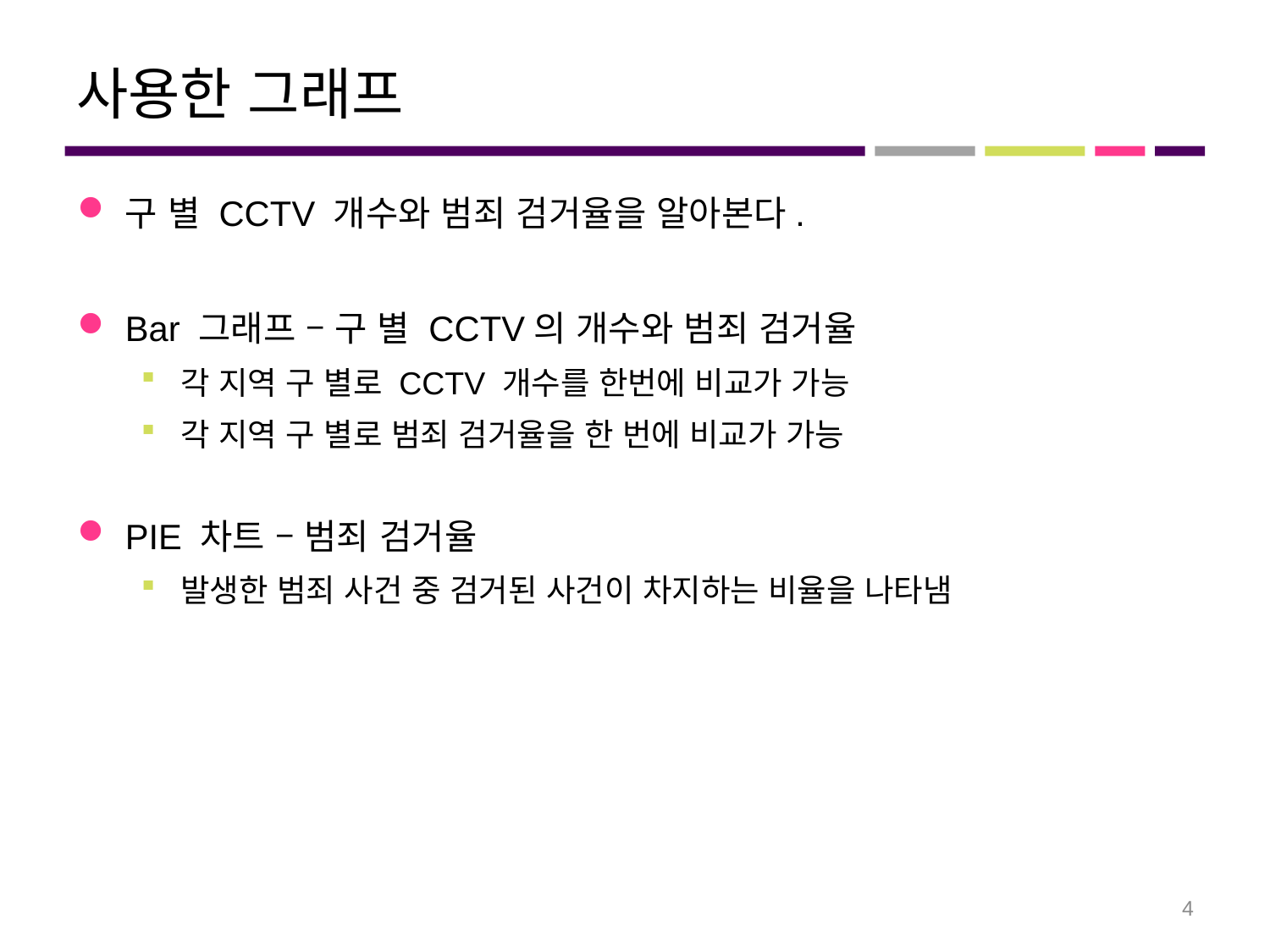

# 사용한 그래프
구 별 CCTV 개수와 범죄 검거율을 알아본다.

Bar 그래프 – 구 별 CCTV의 개수와 범죄 검거율
각 지역 구 별로 CCTV 개수를 한번에 비교가 가능
각 지역 구 별로 범죄 검거율을 한 번에 비교가 가능
PIE 차트 – 범죄 검거율
발생한 범죄 사건 중 검거된 사건이 차지하는 비율을 나타냄
4